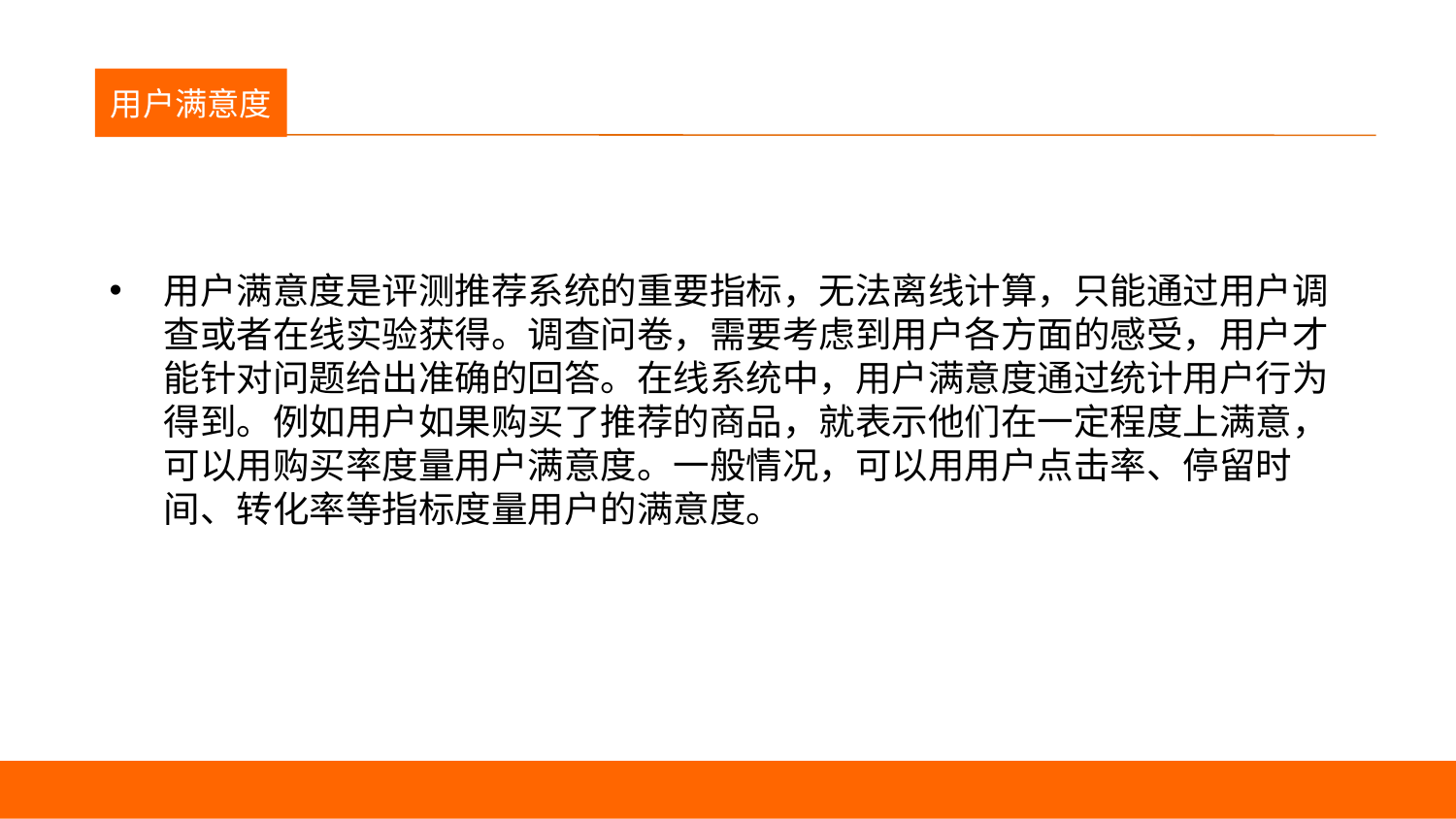

议程
用户满意度

用户满意度是评测推荐系统的重要指标，无法离线计算，只能通过用户调查或者在线实验获得。调查问卷，需要考虑到用户各方面的感受，用户才能针对问题给出准确的回答。在线系统中，用户满意度通过统计用户行为得到。例如用户如果购买了推荐的商品，就表示他们在一定程度上满意，可以用购买率度量用户满意度。一般情况，可以用用户点击率、停留时间、转化率等指标度量用户的满意度。